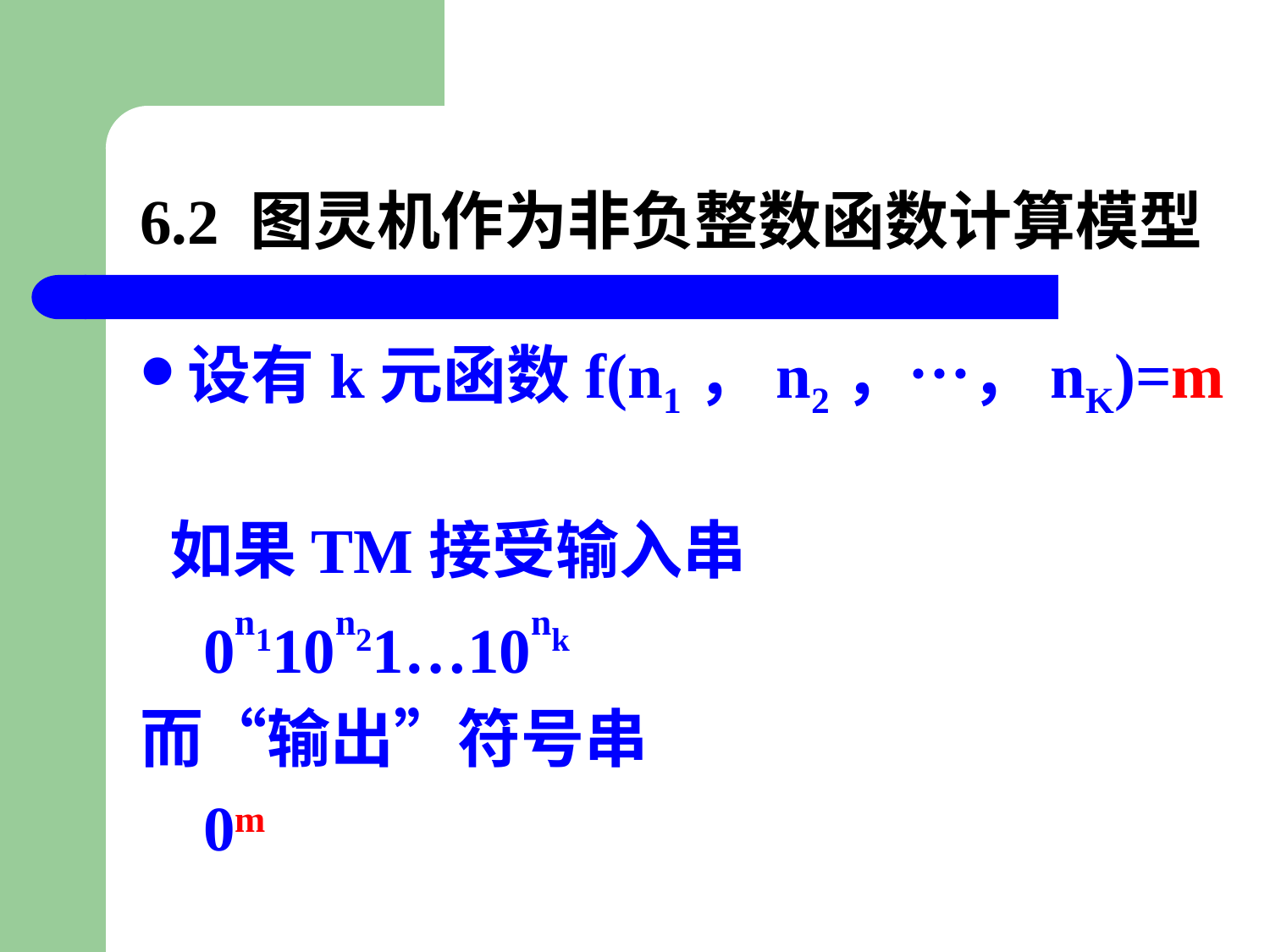

# 6.2 图灵机作为非负整数函数计算模型
设有k元函数f(n1，n2，…，nK)=m
 如果TM接受输入串
    0n110n21…10nk
而“输出”符号串
    0m